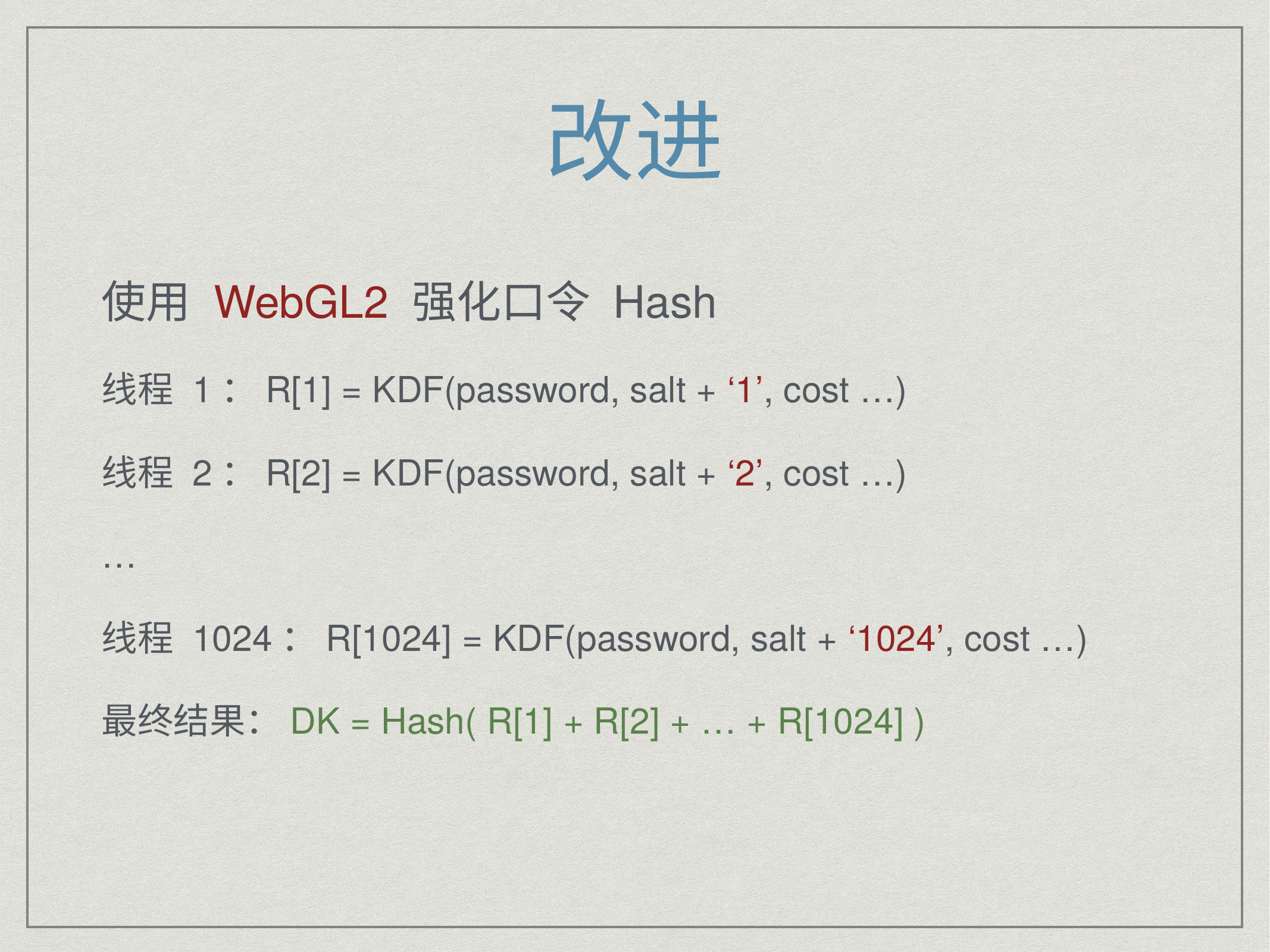

# 改进
使用 WebGL2 强化口令 Hash
线程 1：R[1] = KDF(password, salt + ‘1’, cost …)
线程 2：R[2] = KDF(password, salt + ‘2’, cost …)
…
线程 1024：R[1024] = KDF(password, salt + ‘1024’, cost …)
最终结果：DK = Hash( R[1] + R[2] + … + R[1024] )